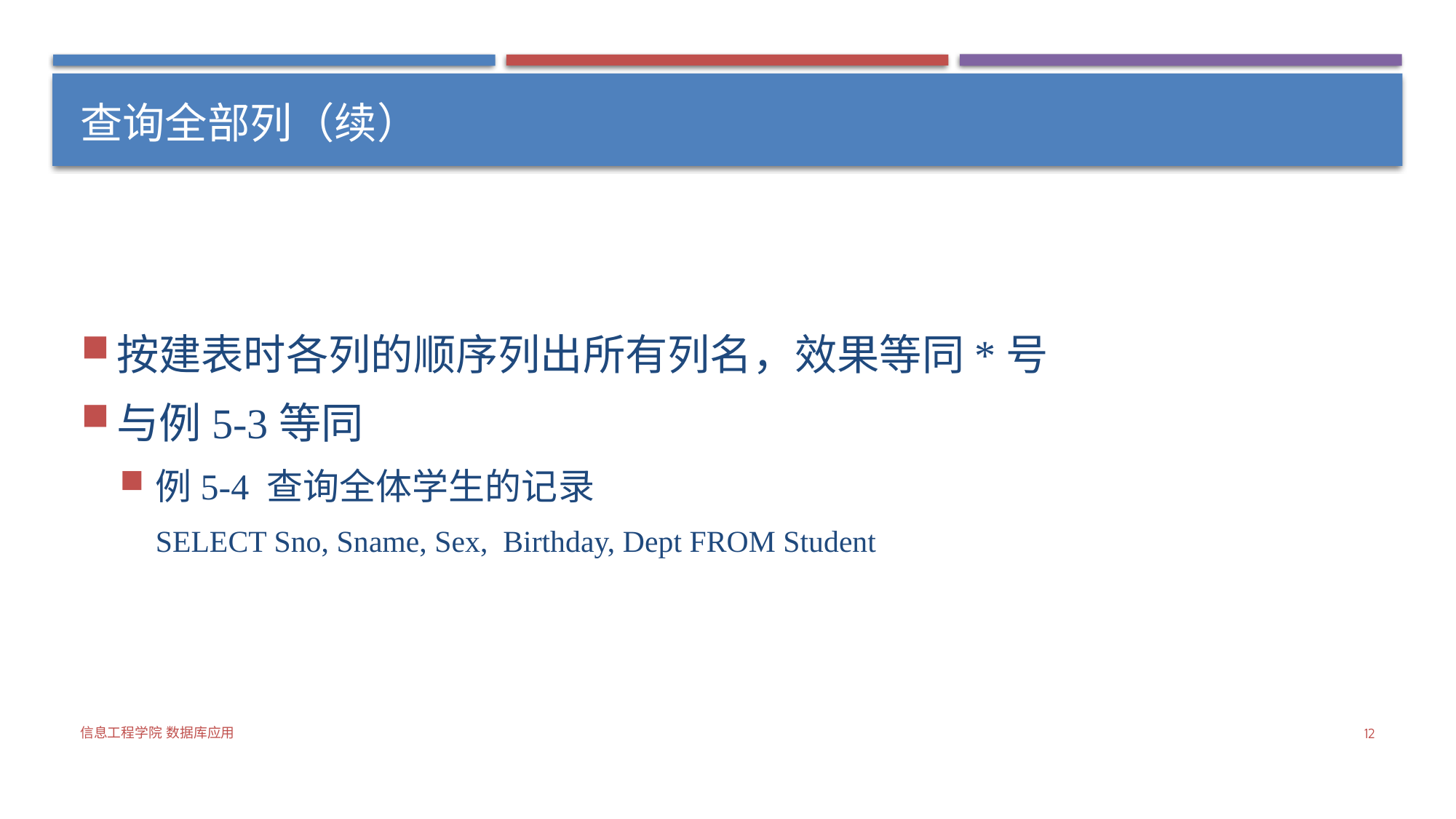

# 查询全部列（续）
按建表时各列的顺序列出所有列名，效果等同*号
与例5-3等同
例5-4 查询全体学生的记录
SELECT Sno, Sname, Sex,  Birthday, Dept FROM Student
信息工程学院 数据库应用
12